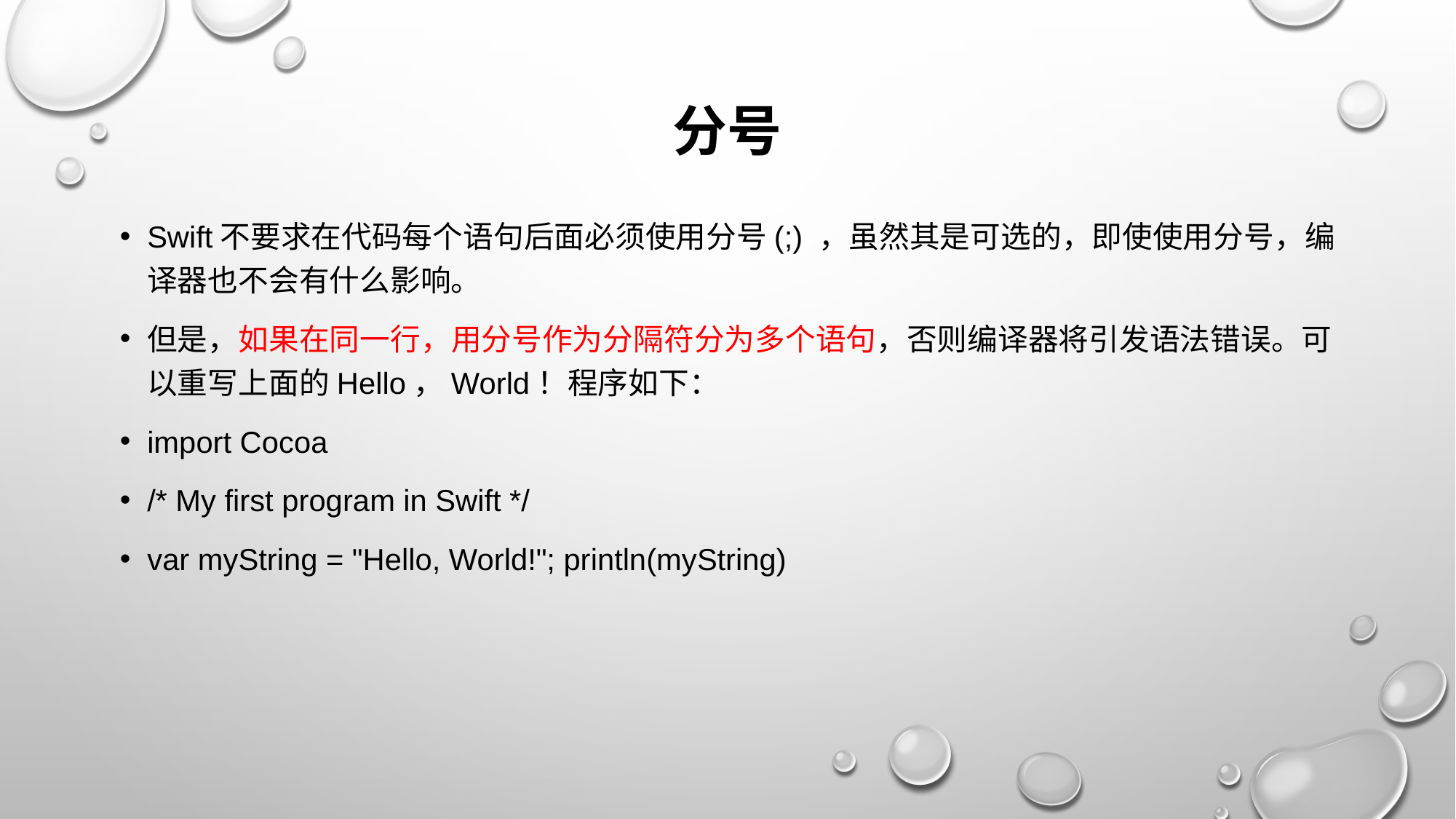

# 分号
Swift不要求在代码每个语句后面必须使用分号(;) ，虽然其是可选的，即使使用分号，编译器也不会有什么影响。
但是，如果在同一行，用分号作为分隔符分为多个语句，否则编译器将引发语法错误。可以重写上面的Hello，World！程序如下：
import Cocoa
/* My first program in Swift */
var myString = "Hello, World!"; println(myString)